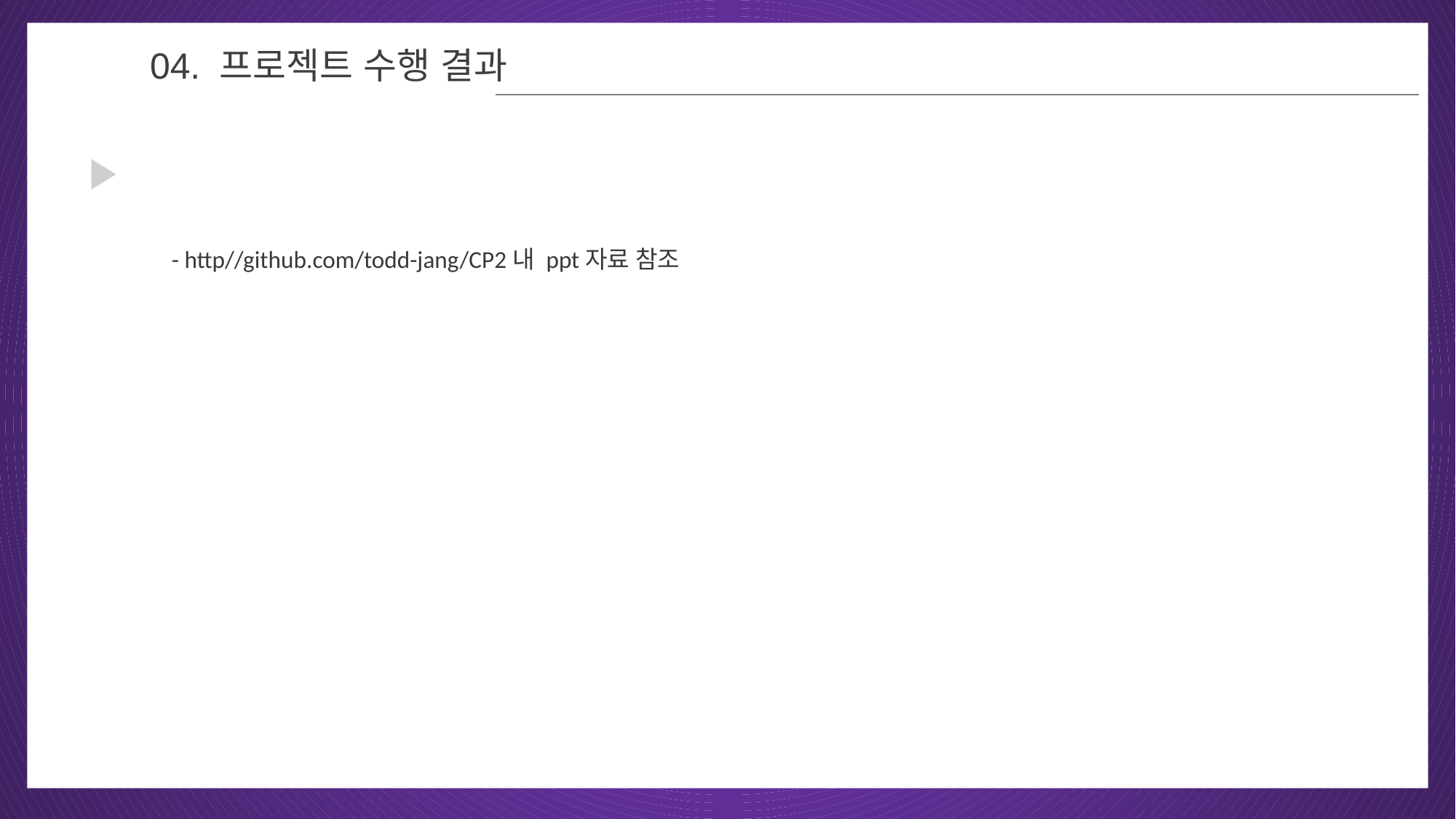

04
04. 프로젝트 수행 결과
▶
- http//github.com/todd-jang/CP2내 ppt자료 참조